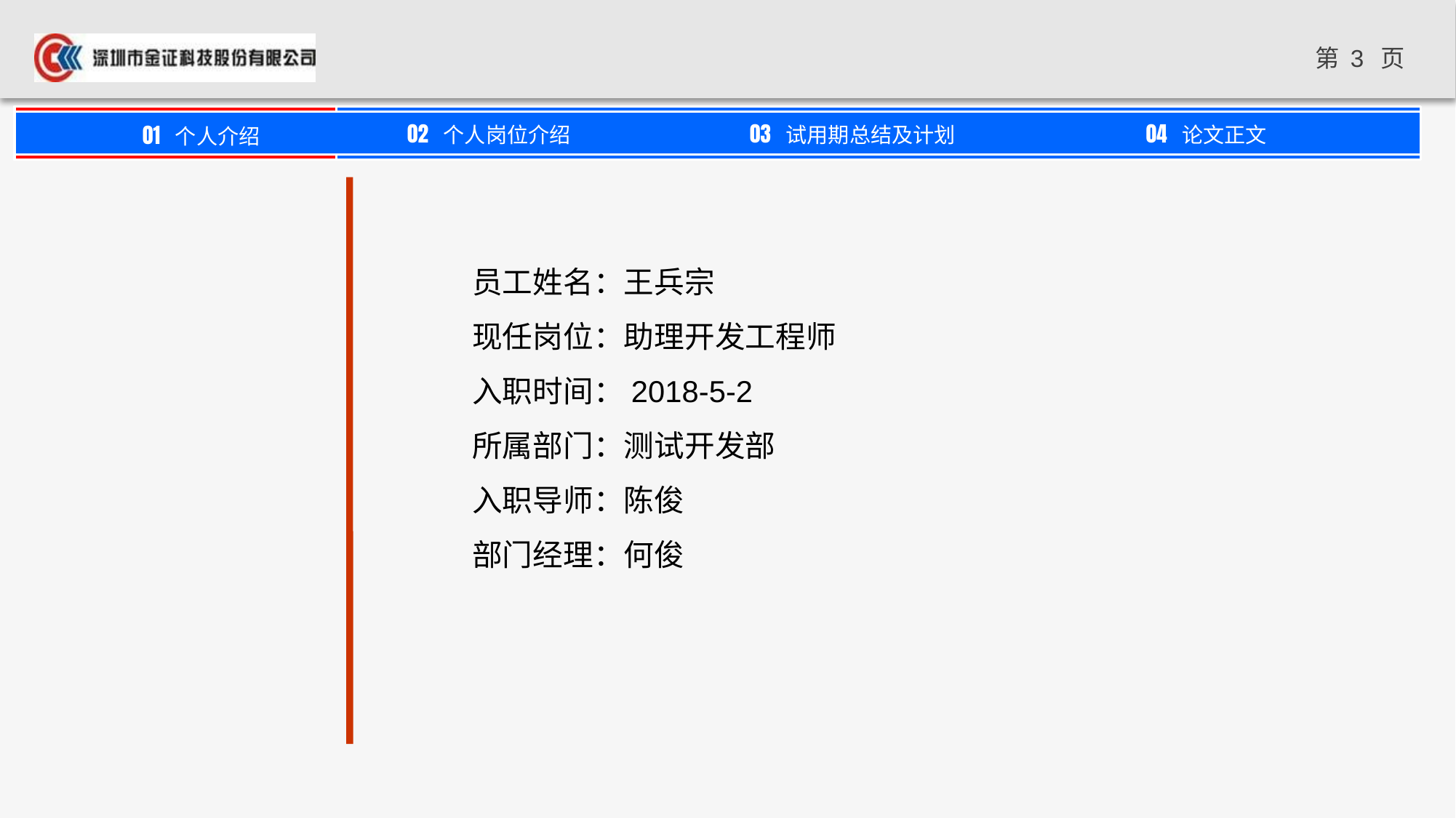

员工姓名：王兵宗
现任岗位：助理开发工程师
入职时间：2018-5-2
所属部门：测试开发部
入职导师：陈俊
部门经理：何俊